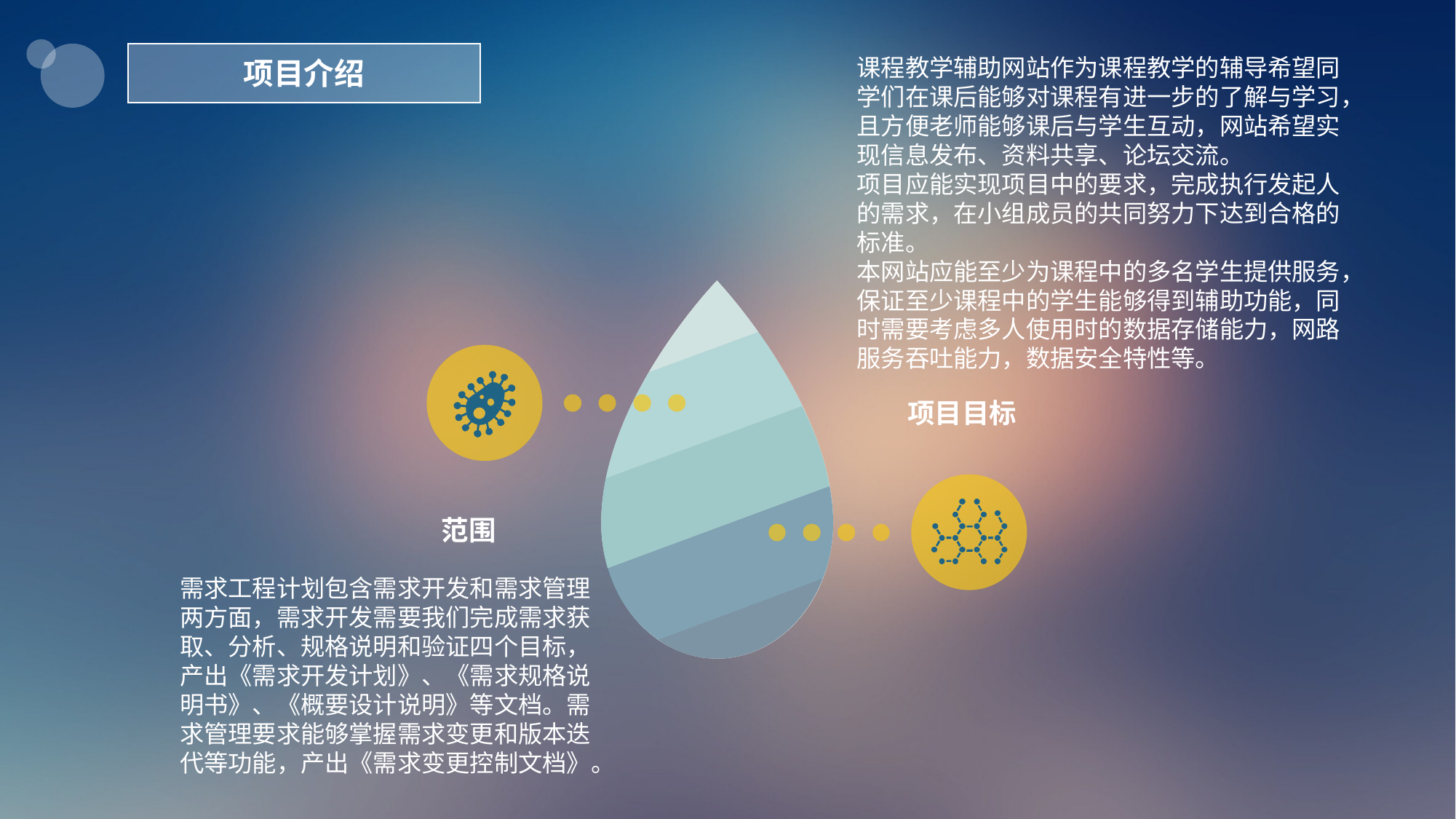

课程教学辅助网站作为课程教学的辅导希望同学们在课后能够对课程有进一步的了解与学习，且方便老师能够课后与学生互动，网站希望实现信息发布、资料共享、论坛交流。
项目应能实现项目中的要求，完成执行发起人的需求，在小组成员的共同努力下达到合格的标准。
本网站应能至少为课程中的多名学生提供服务，保证至少课程中的学生能够得到辅助功能，同时需要考虑多人使用时的数据存储能力，网路服务吞吐能力，数据安全特性等。
项目介绍

项目目标
范围
需求工程计划包含需求开发和需求管理两方面，需求开发需要我们完成需求获取、分析、规格说明和验证四个目标，产出《需求开发计划》、《需求规格说明书》、《概要设计说明》等文档。需求管理要求能够掌握需求变更和版本迭代等功能，产出《需求变更控制文档》。